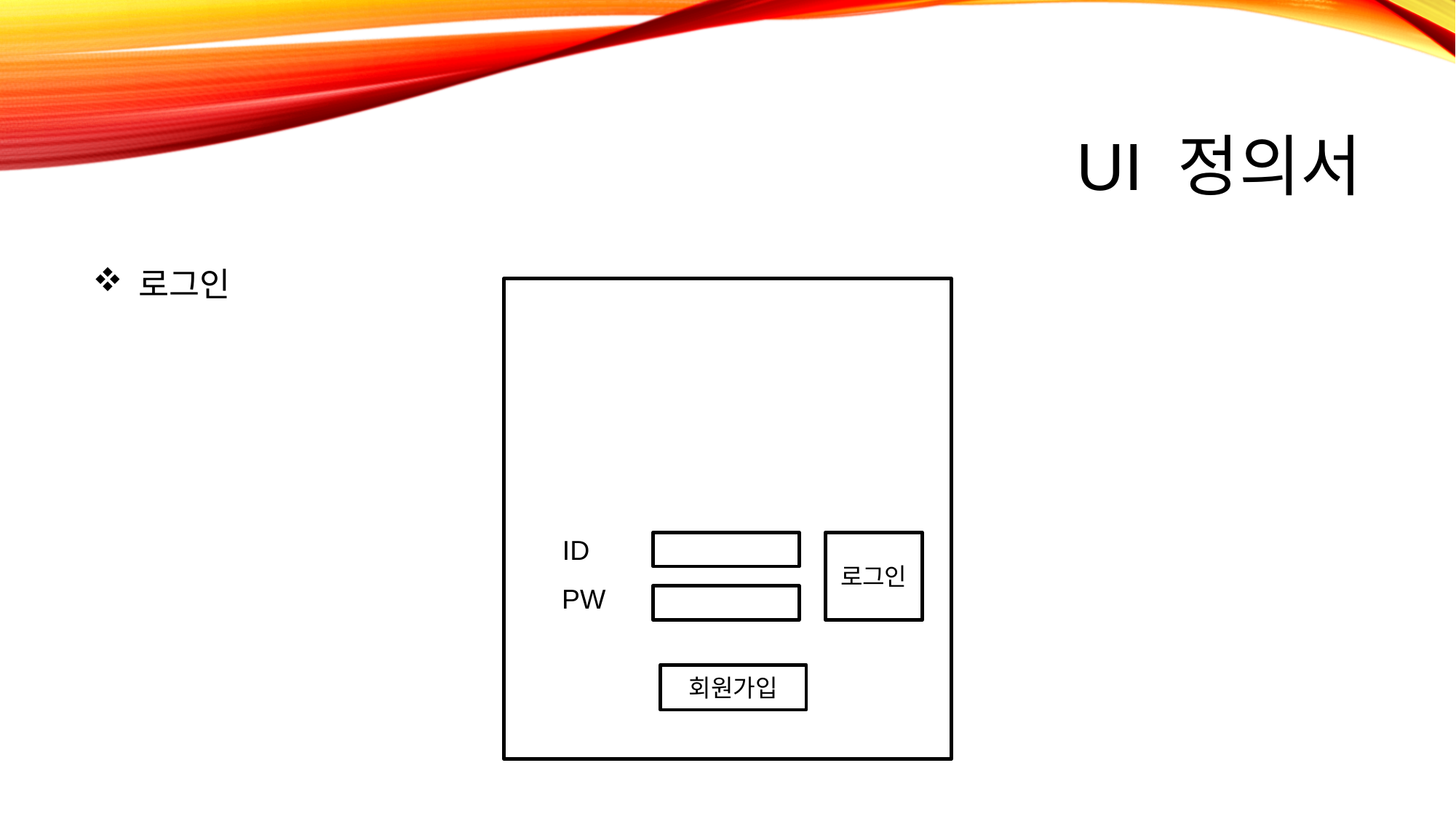

# ui 정의서
 로그인

ID
로그인

PW

회원가입